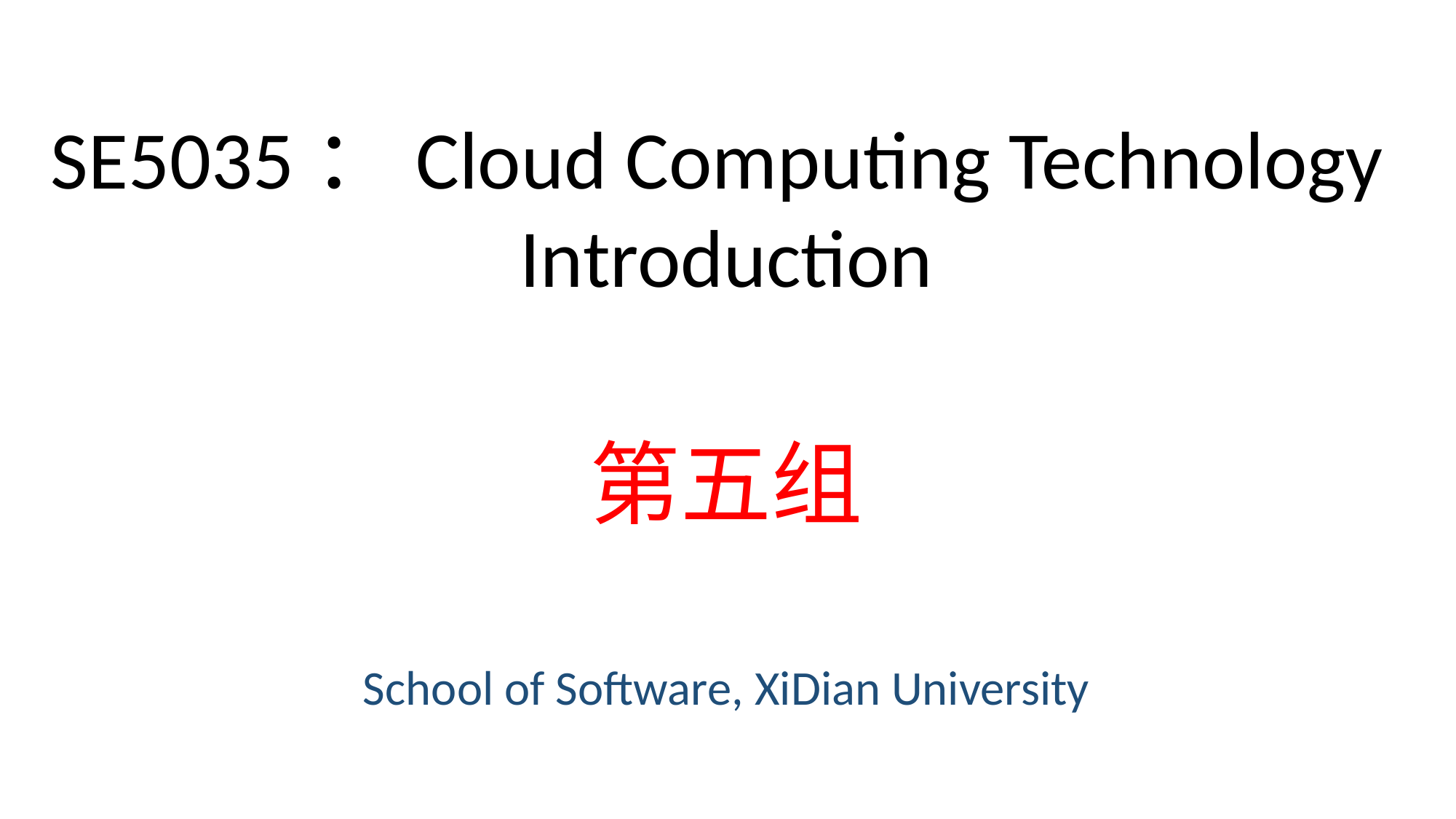

SE5035：Cloud Computing Technology
Introduction
第五组
School of Software, XiDian University